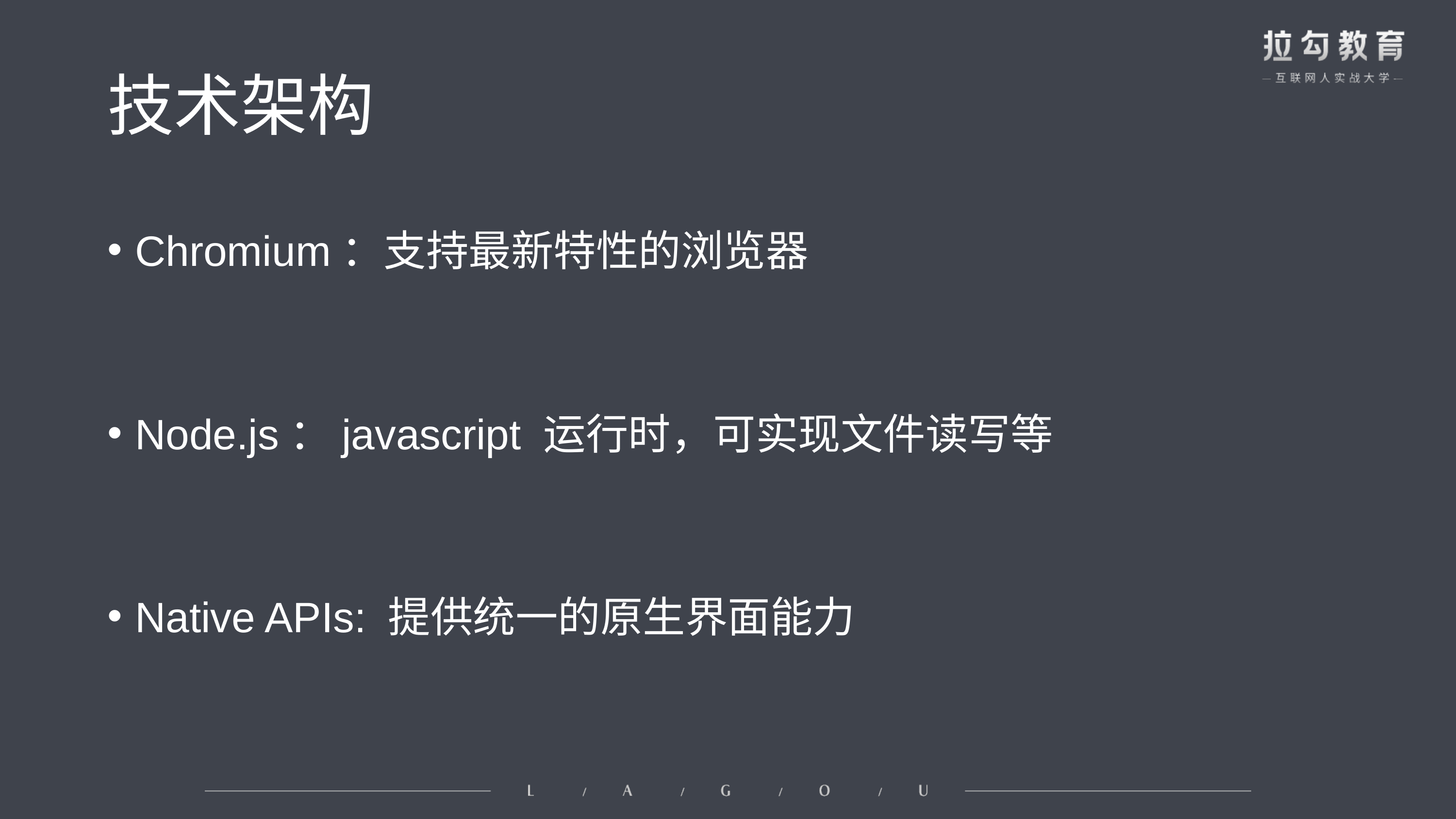

# 技术架构
Chromium：支持最新特性的浏览器

Node.js：javascript 运行时，可实现文件读写等

Native APIs: 提供统一的原生界面能力